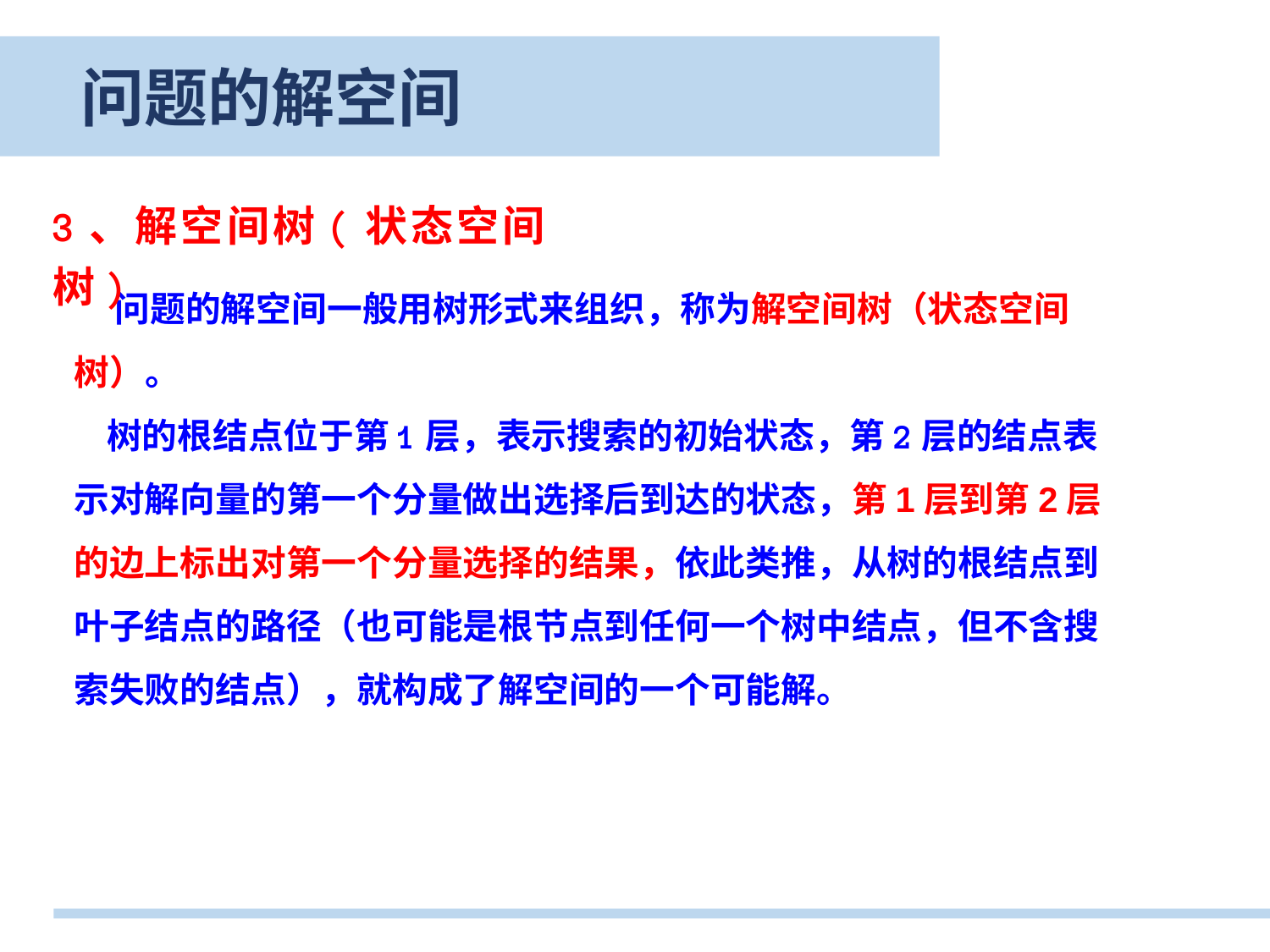

问题的解空间
3、解空间树(状态空间树)
    问题的解空间一般用树形式来组织，称为解空间树（状态空间树）。
   树的根结点位于第1层，表示搜索的初始状态，第2层的结点表示对解向量的第一个分量做出选择后到达的状态，第1层到第2层的边上标出对第一个分量选择的结果，依此类推，从树的根结点到叶子结点的路径（也可能是根节点到任何一个树中结点，但不含搜索失败的结点），就构成了解空间的一个可能解。